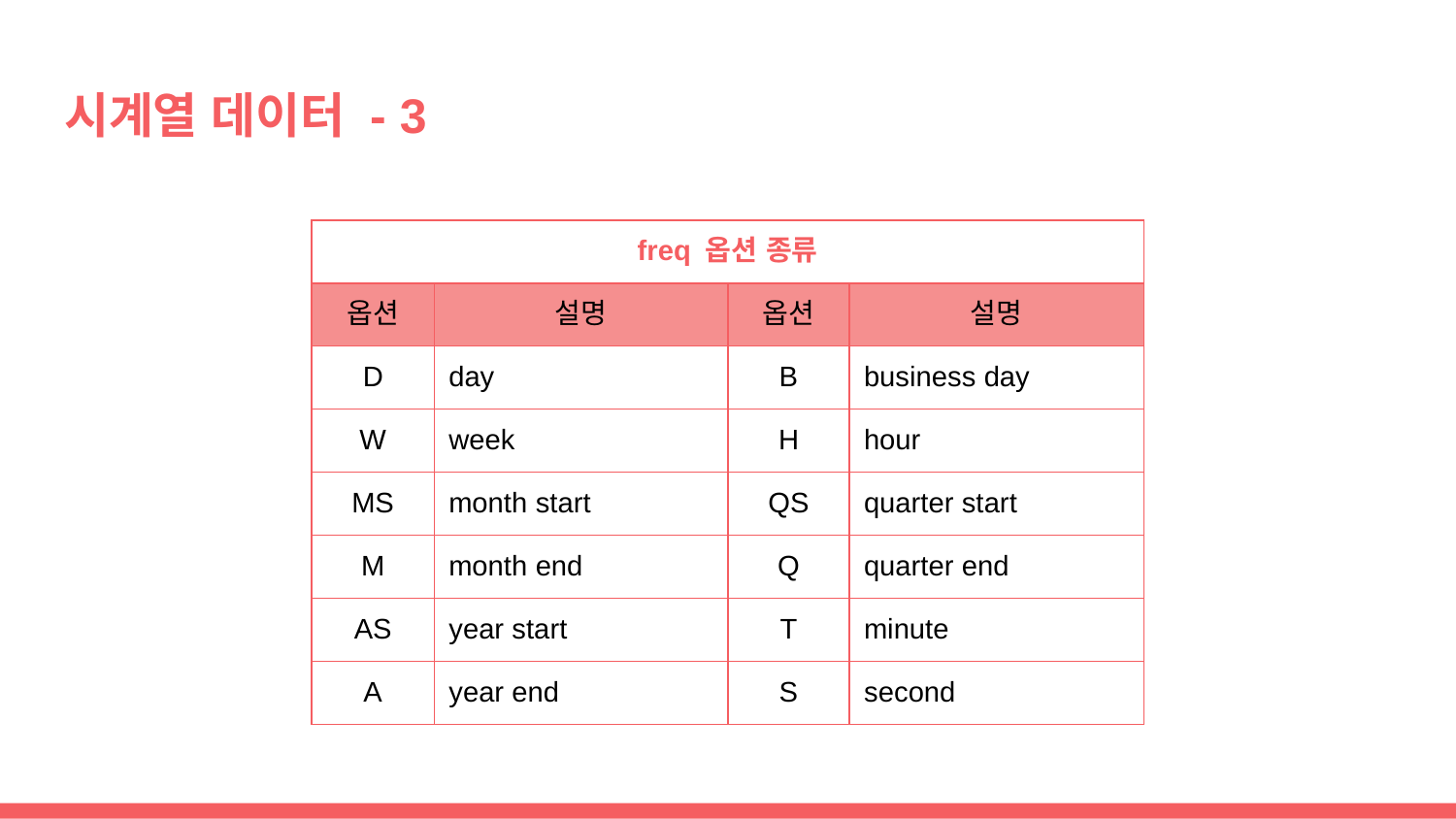

# 시계열 데이터 - 3
| freq 옵션 종류 |  |  |  |
| --- | --- | --- | --- |
| 옵션 | 설명 | 옵션 | 설명 |
| D | day | B | business day |
| W | week | H | hour |
| MS | month start | QS | quarter start |
| M | month end | Q | quarter end |
| AS | year start | T | minute |
| A | year end | S | second |